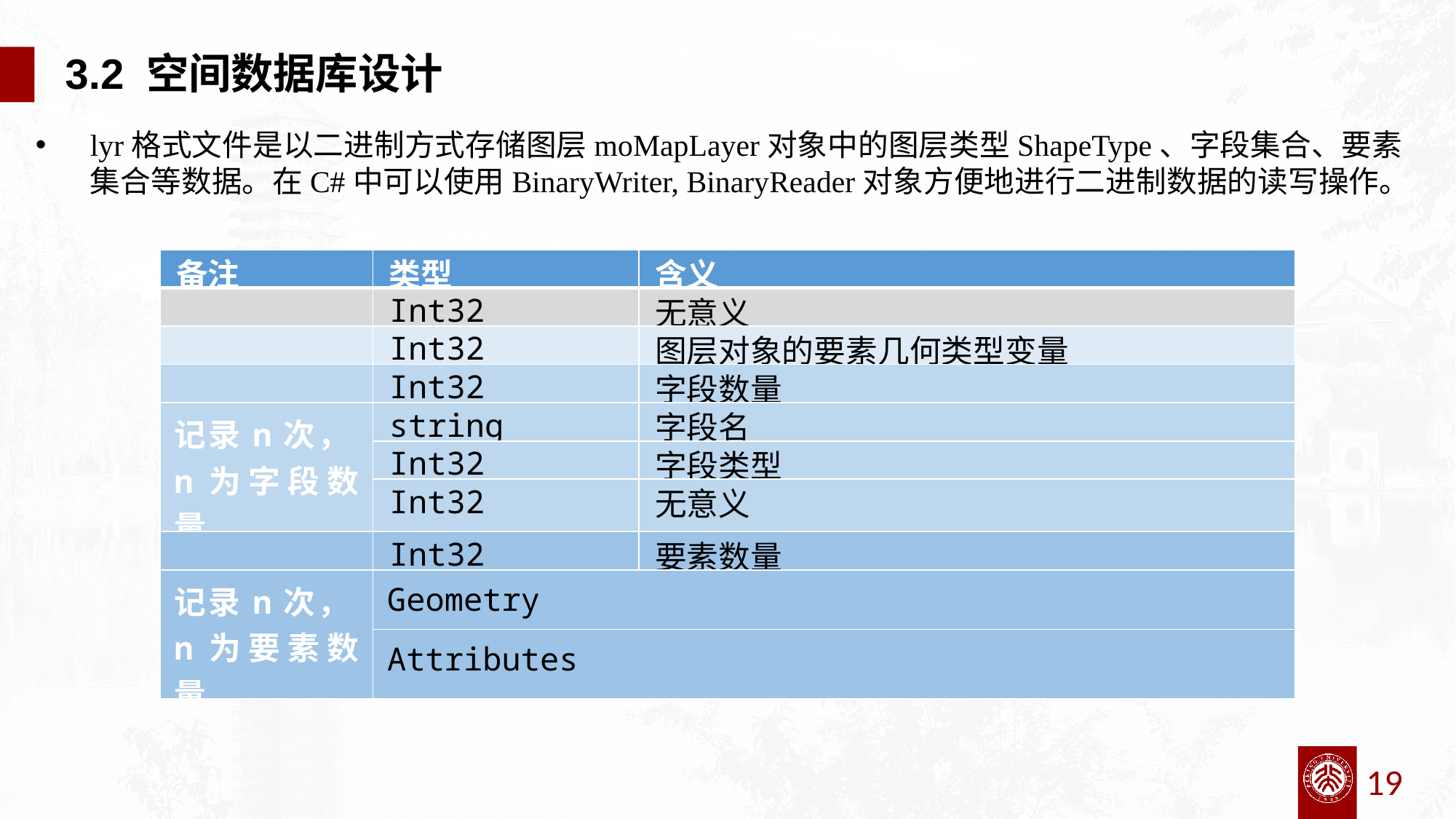

3.2 空间数据库设计

lyr格式文件是以二进制方式存储图层moMapLayer对象中的图层类型ShapeType、字段集合、要素集合等数据。在C#中可以使用BinaryWriter, BinaryReader对象方便地进行二进制数据的读写操作。
| 备注 | 类型 | 含义 |
| --- | --- | --- |
|  | Int32 | 无意义 |
|  | Int32 | 图层对象的要素几何类型变量 |
|  | Int32 | 字段数量 |
| 记录n次，n为字段数量 | string | 字段名 |
|  | Int32 | 字段类型 |
|  | Int32 | 无意义 |
|  | Int32 | 要素数量 |
| 记录n次，n为要素数量 | Geometry |  |
|  | Attributes |  |
19